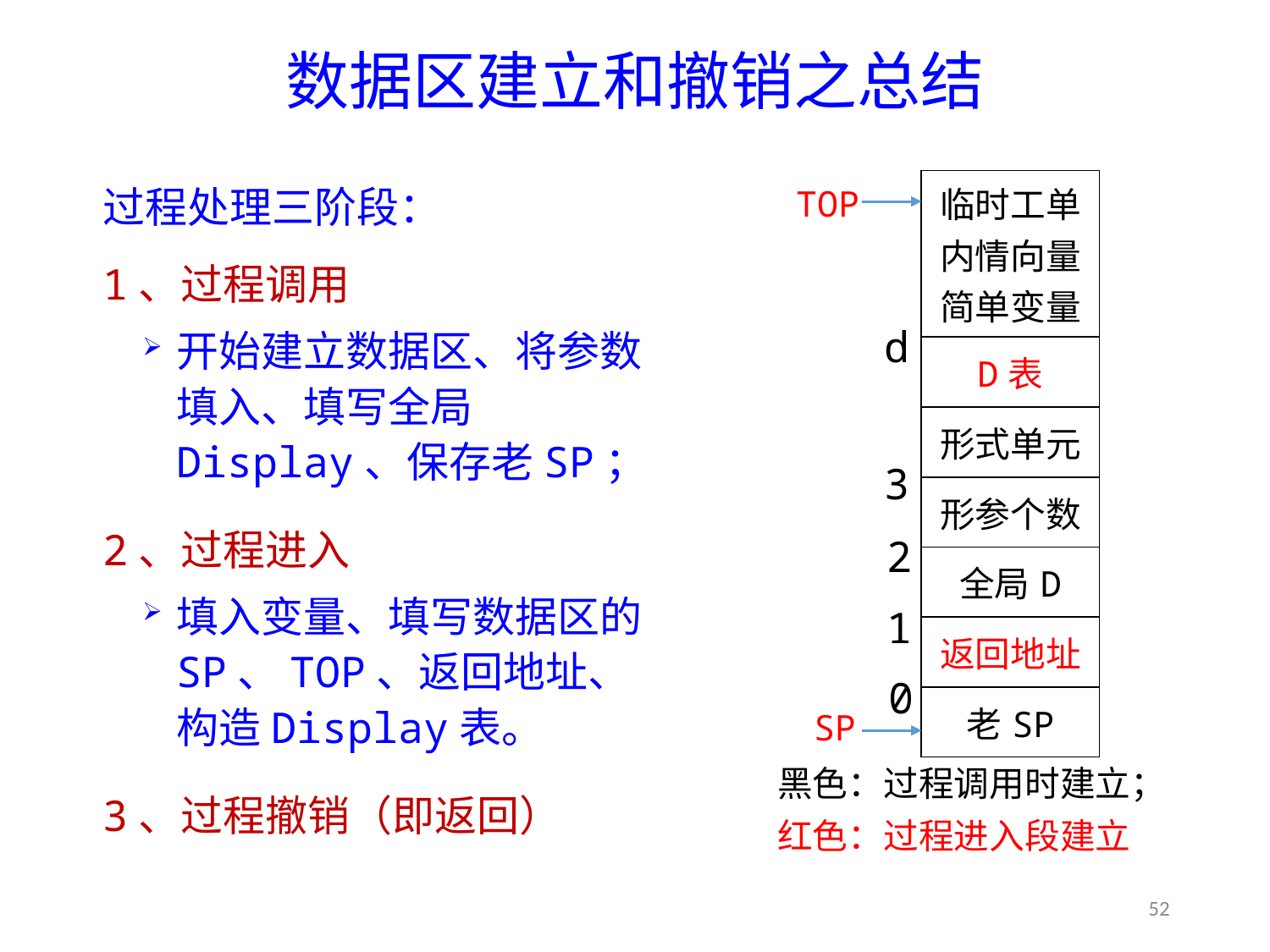

# 数据区建立和撤销之总结
TOP
SP
| 临时工单 内情向量 简单变量 |
| --- |
| D表 |
| 形式单元 |
| 形参个数 |
| 全局D |
| 返回地址 |
| 老SP |
d
3
2
1
0
黑色：过程调用时建立；
红色：过程进入段建立
过程处理三阶段：
1、过程调用
开始建立数据区、将参数填入、填写全局Display、保存老SP；
2、过程进入
填入变量、填写数据区的SP、TOP、返回地址、构造Display表。
3、过程撤销（即返回）
52